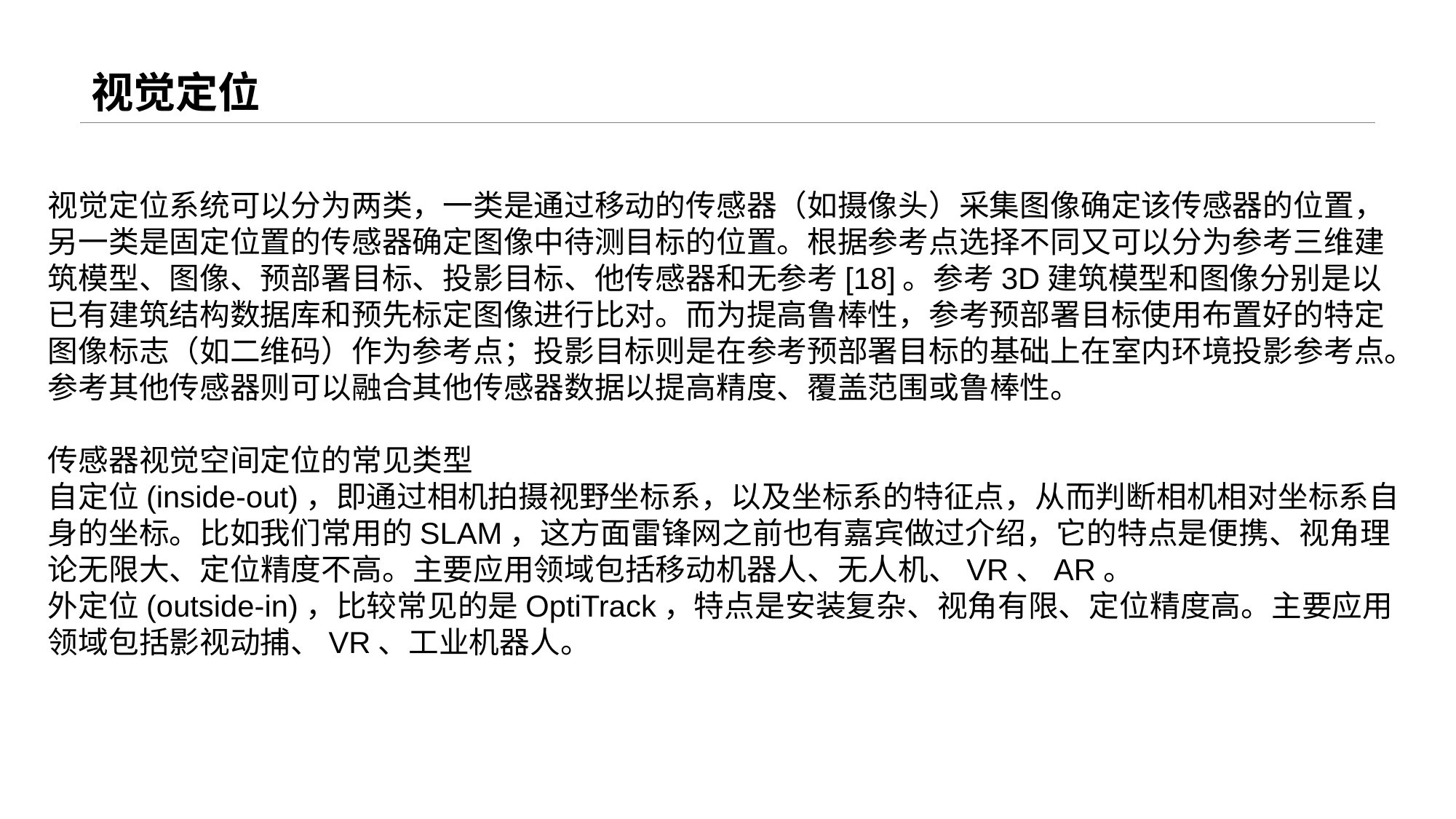

# 视觉定位
视觉定位系统可以分为两类，一类是通过移动的传感器（如摄像头）采集图像确定该传感器的位置，另一类是固定位置的传感器确定图像中待测目标的位置。根据参考点选择不同又可以分为参考三维建筑模型、图像、预部署目标、投影目标、他传感器和无参考[18]。参考3D建筑模型和图像分别是以已有建筑结构数据库和预先标定图像进行比对。而为提高鲁棒性，参考预部署目标使用布置好的特定图像标志（如二维码）作为参考点；投影目标则是在参考预部署目标的基础上在室内环境投影参考点。参考其他传感器则可以融合其他传感器数据以提高精度、覆盖范围或鲁棒性。

传感器视觉空间定位的常见类型
自定位(inside-out)，即通过相机拍摄视野坐标系，以及坐标系的特征点，从而判断相机相对坐标系自身的坐标。比如我们常用的SLAM，这方面雷锋网之前也有嘉宾做过介绍，它的特点是便携、视角理论无限大、定位精度不高。主要应用领域包括移动机器人、无人机、VR、AR。
外定位(outside-in)，比较常见的是OptiTrack，特点是安装复杂、视角有限、定位精度高。主要应用领域包括影视动捕、VR、工业机器人。